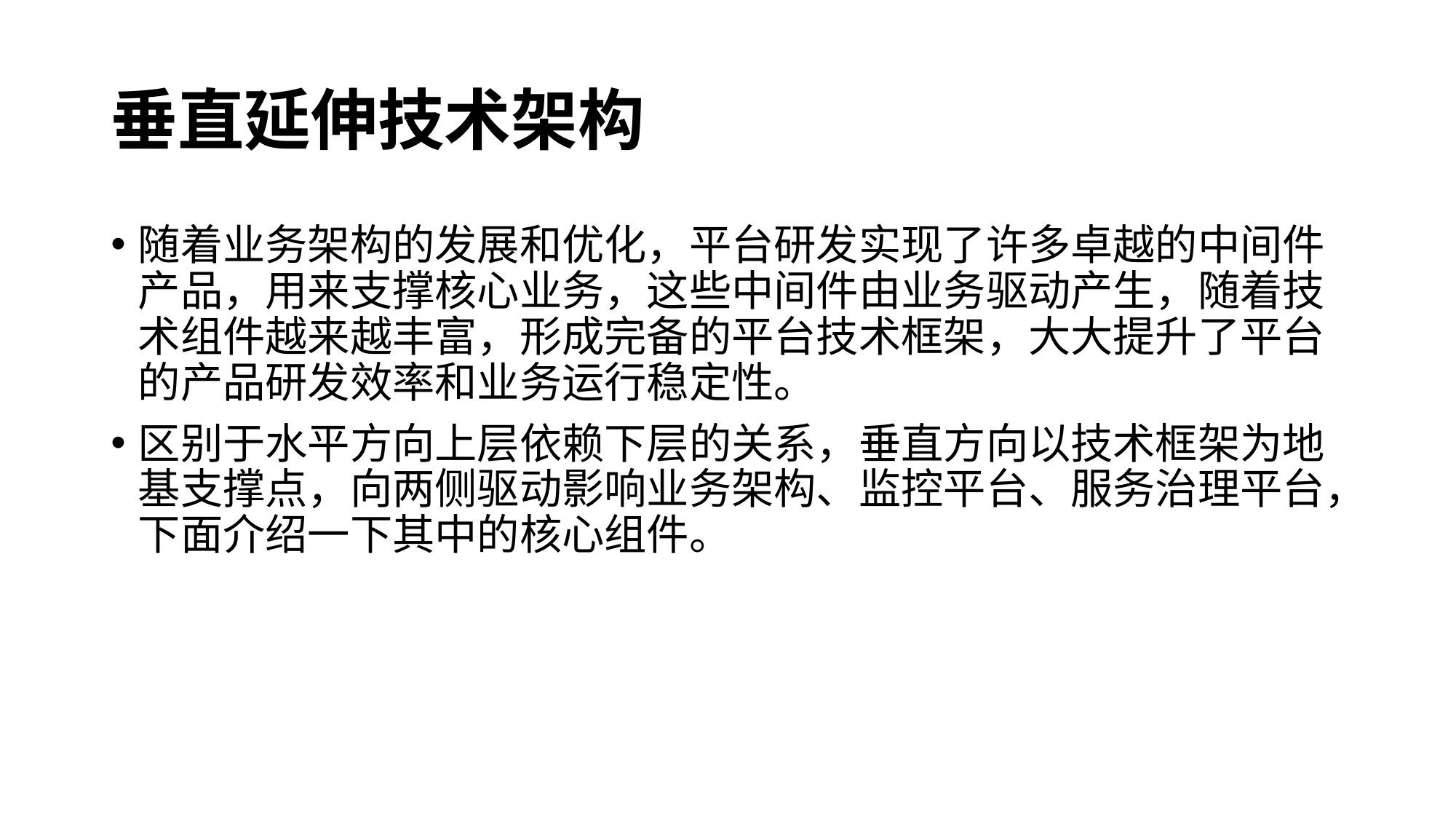

# 垂直延伸技术架构
随着业务架构的发展和优化，平台研发实现了许多卓越的中间件产品，用来支撑核心业务，这些中间件由业务驱动产生，随着技术组件越来越丰富，形成完备的平台技术框架，大大提升了平台的产品研发效率和业务运行稳定性。
区别于水平方向上层依赖下层的关系，垂直方向以技术框架为地基支撑点，向两侧驱动影响业务架构、监控平台、服务治理平台，下面介绍一下其中的核心组件。